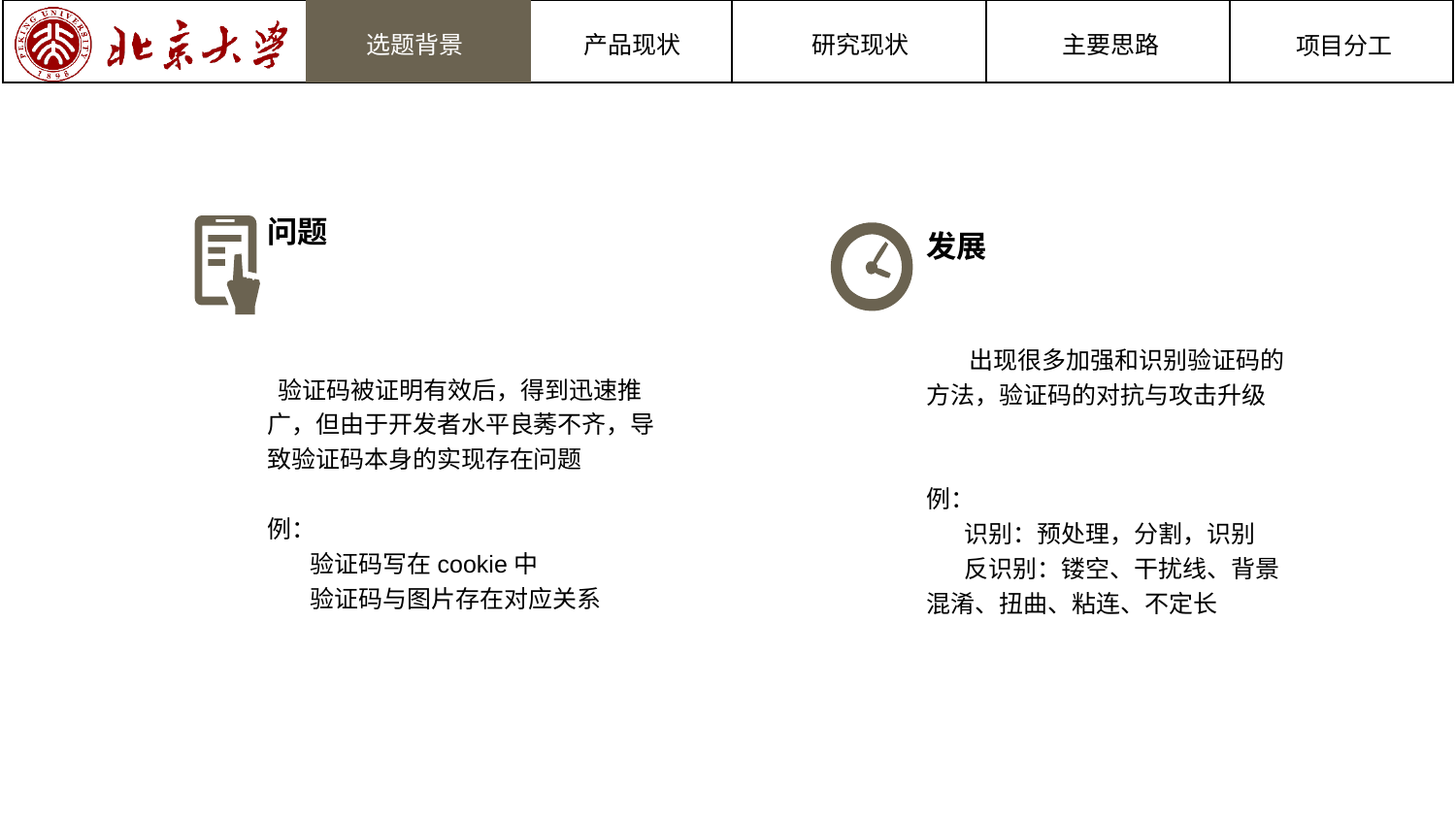

问题

 验证码被证明有效后，得到迅速推广，但由于开发者水平良莠不齐，导致验证码本身的实现存在问题

例：
       验证码写在cookie中
       验证码与图片存在对应关系

发展

       出现很多加强和识别验证码的方法，验证码的对抗与攻击升级

例：
      识别：预处理，分割，识别
      反识别：镂空、干扰线、背景混淆、扭曲、粘连、不定长